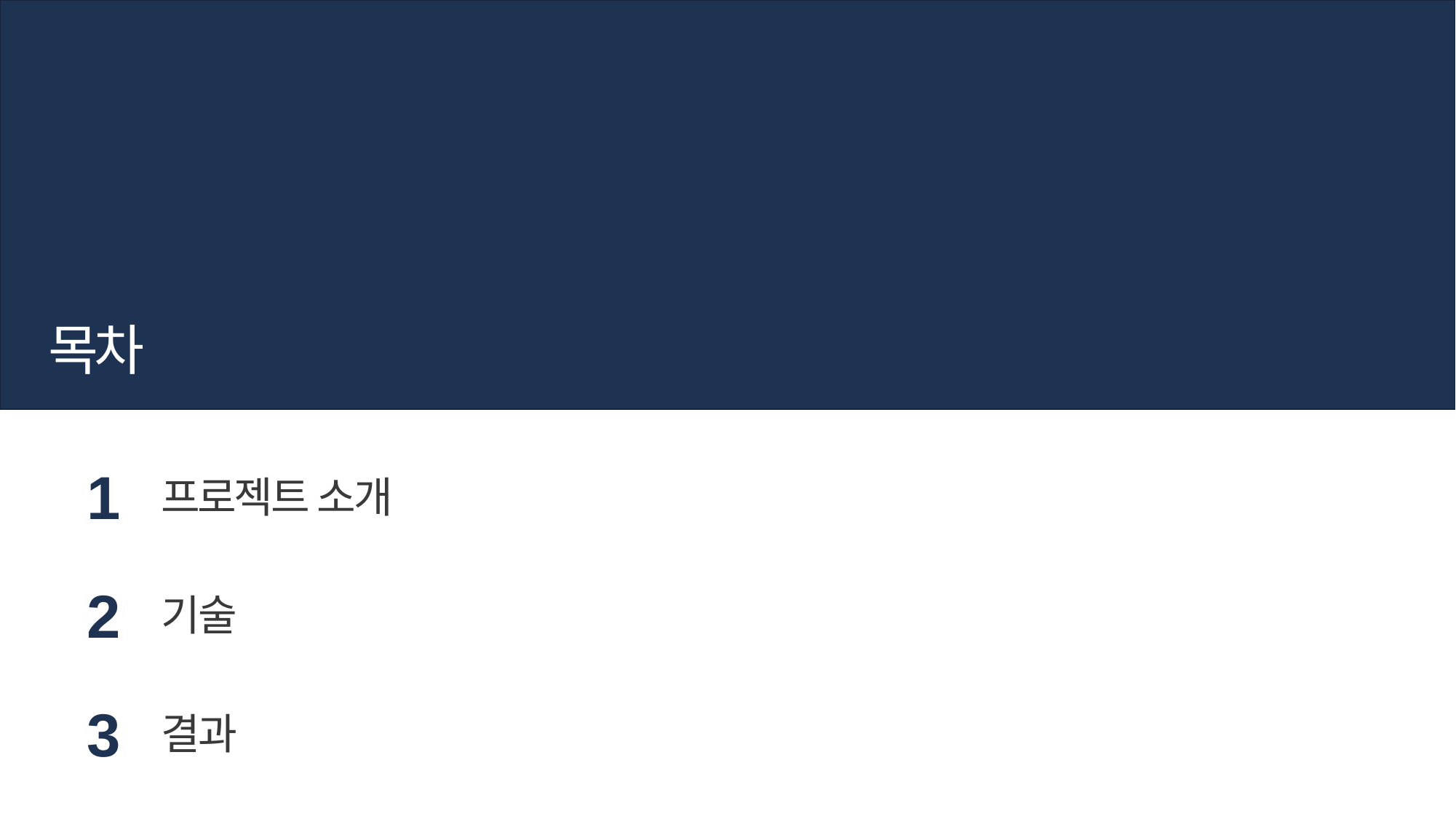

목차
1
프로젝트 소개
2
기술
3
결과